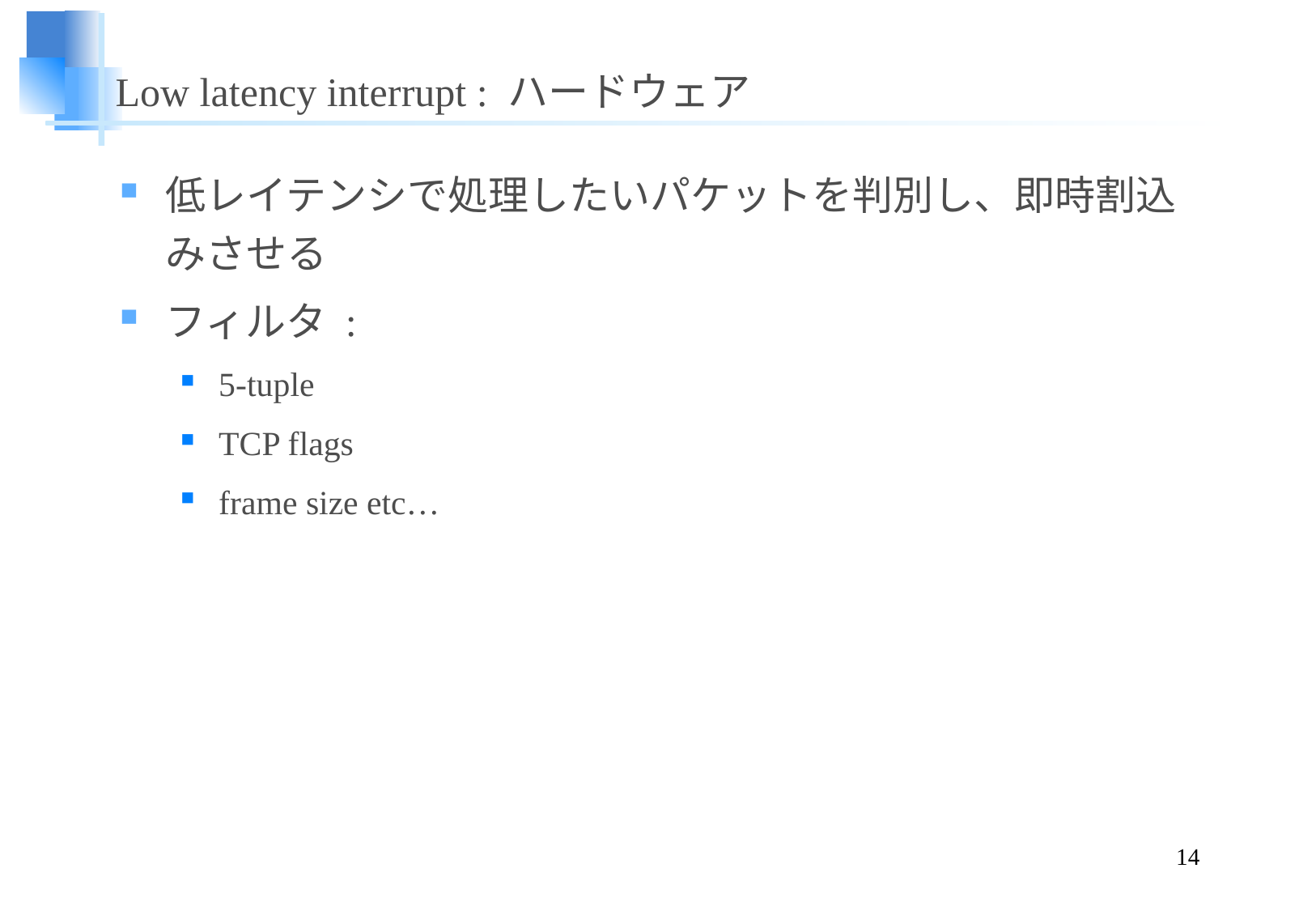

# Low latency interrupt : ハードウェア
低レイテンシで処理したいパケットを判別し、即時割込みさせる
フィルタ :
5-tuple
TCP flags
frame size etc…
14